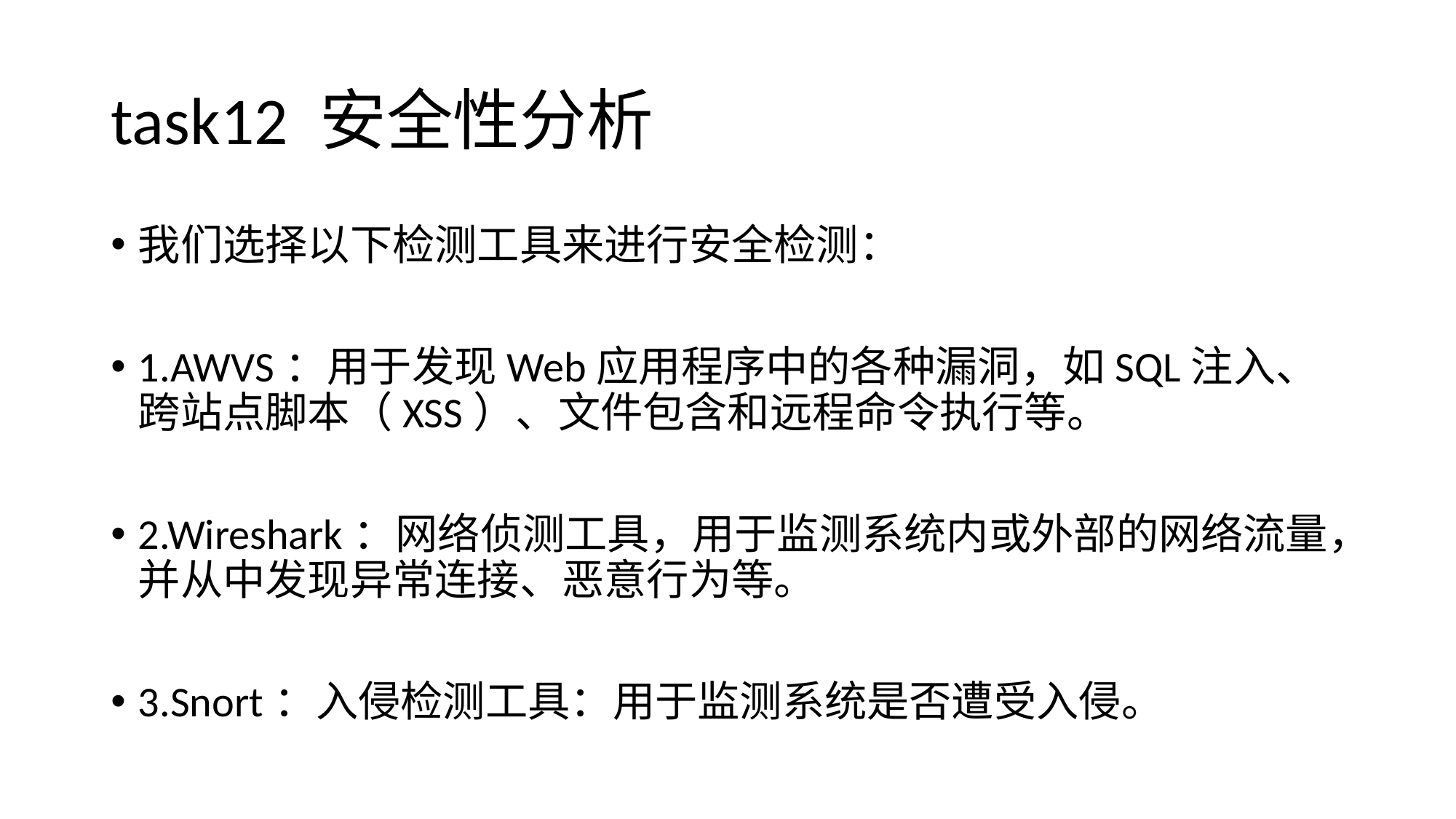

# task12 安全性分析
我们选择以下检测工具来进行安全检测：

1.AWVS：用于发现Web应用程序中的各种漏洞，如SQL注入、跨站点脚本（XSS）、文件包含和远程命令执行等。

2.Wireshark：网络侦测工具，用于监测系统内或外部的网络流量，并从中发现异常连接、恶意行为等。

3.Snort：入侵检测工具：用于监测系统是否遭受入侵。